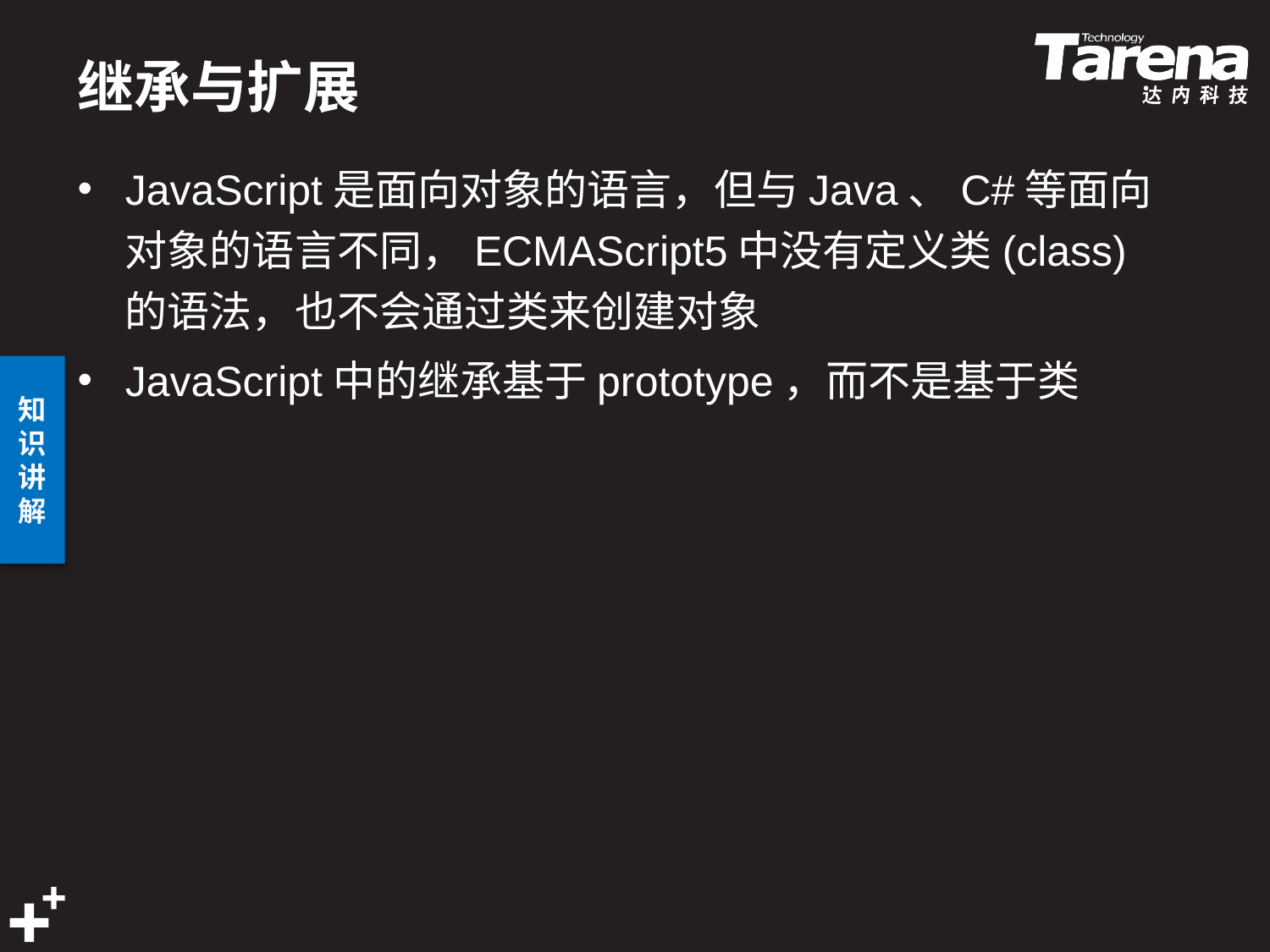

# 继承与扩展
JavaScript是面向对象的语言，但与Java、C#等面向对象的语言不同，ECMAScript5中没有定义类(class)的语法，也不会通过类来创建对象
JavaScript中的继承基于prototype，而不是基于类